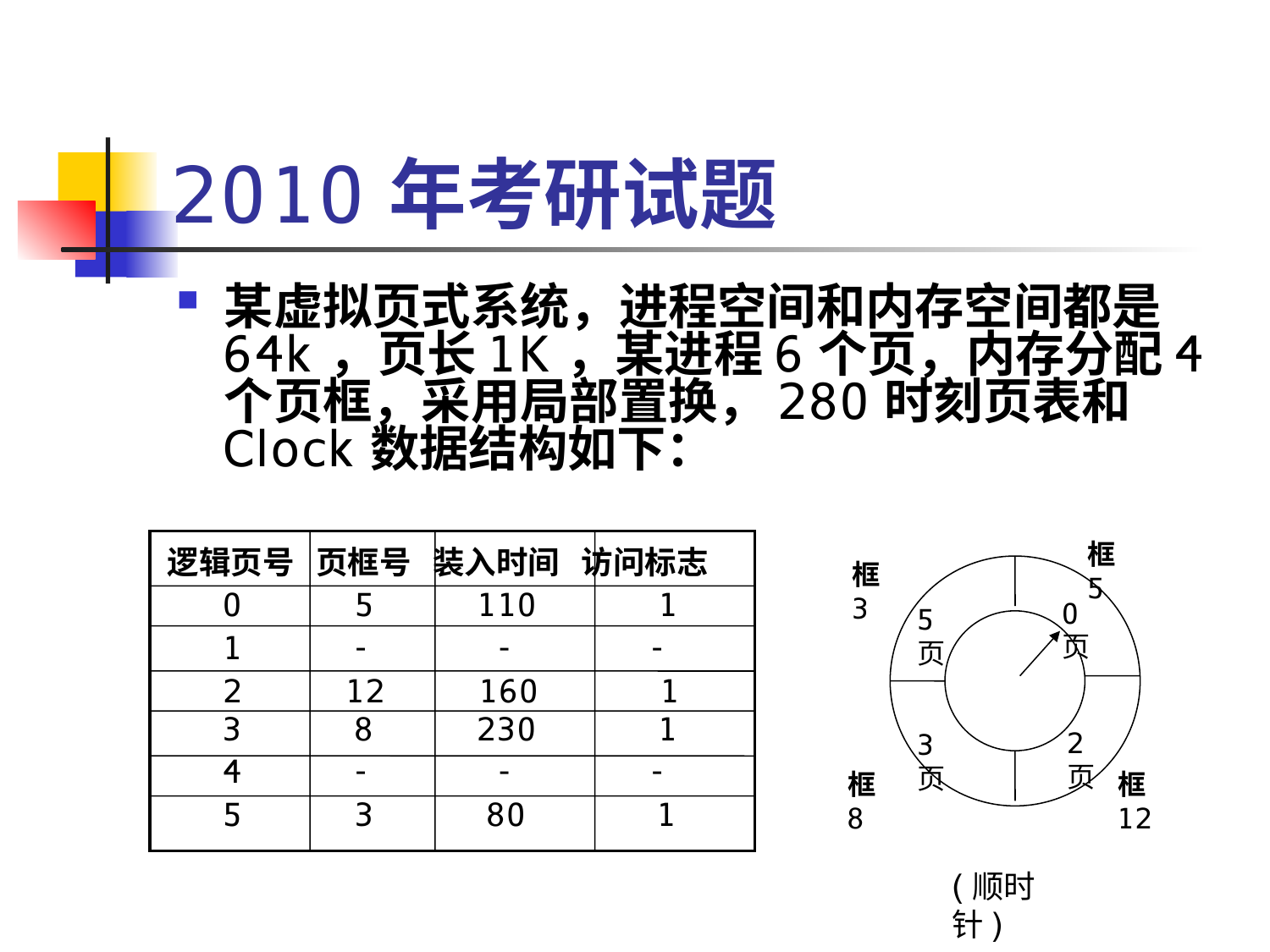

# 2010年考研试题
某虚拟页式系统，进程空间和内存空间都是64k，页长1K，某进程6个页，内存分配4个页框，采用局部置换，280时刻页表和Clock数据结构如下：

逻辑页号   页框号   装入时间   访问标志
      0            5           110             1
      1            -              -               -
      2           12          160             1
      3            8           230             1
      4            -              -               -
      5            3            80              1

框5
框3

0页
5页

2页
3页

框8
框12
(顺时针)